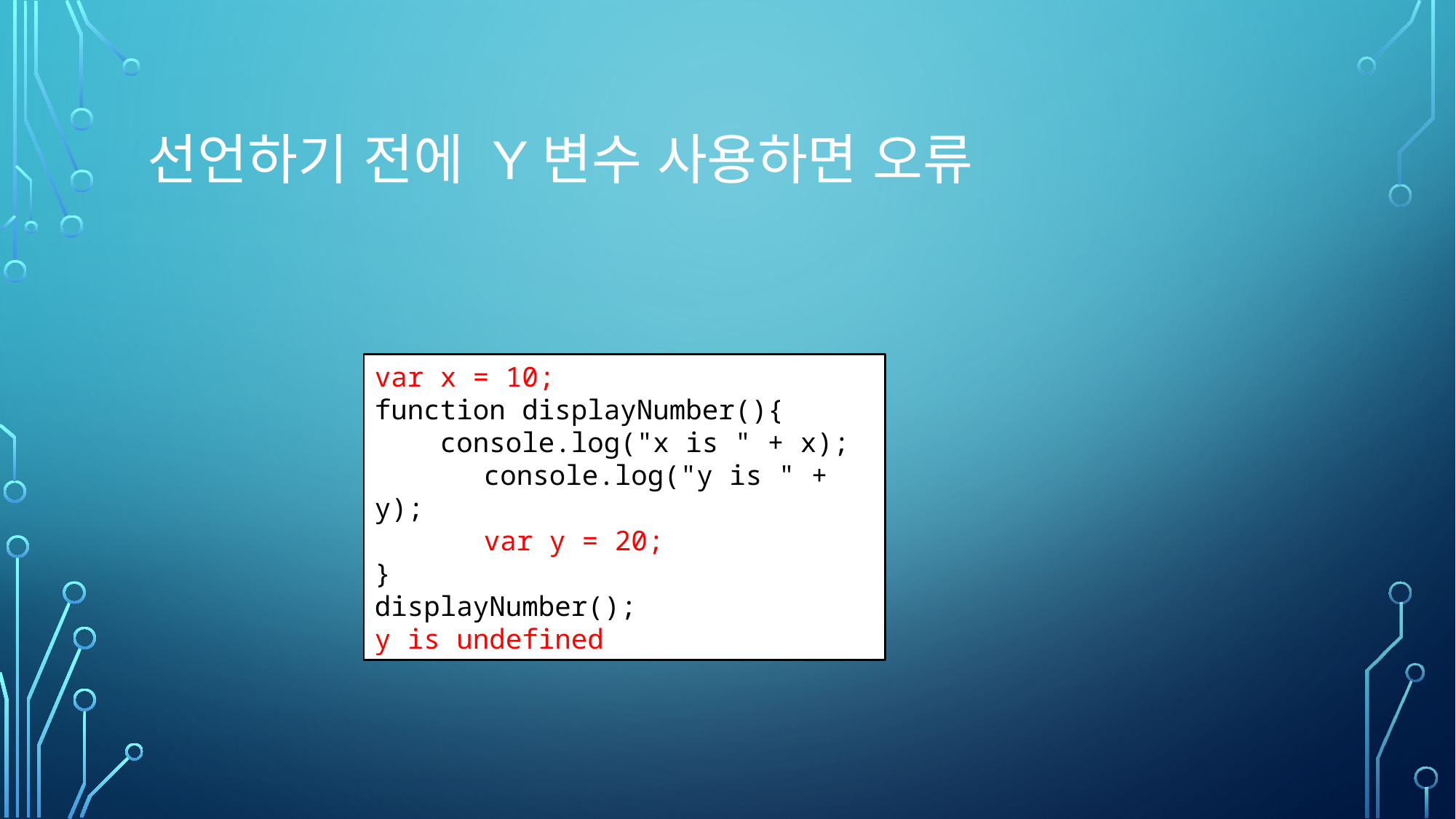

# 선언하기 전에 y변수 사용하면 오류

var x = 10;
function displayNumber(){
    console.log("x is " + x);    	console.log("y is " + y);
	var y = 20;
}
displayNumber();
y is undefined